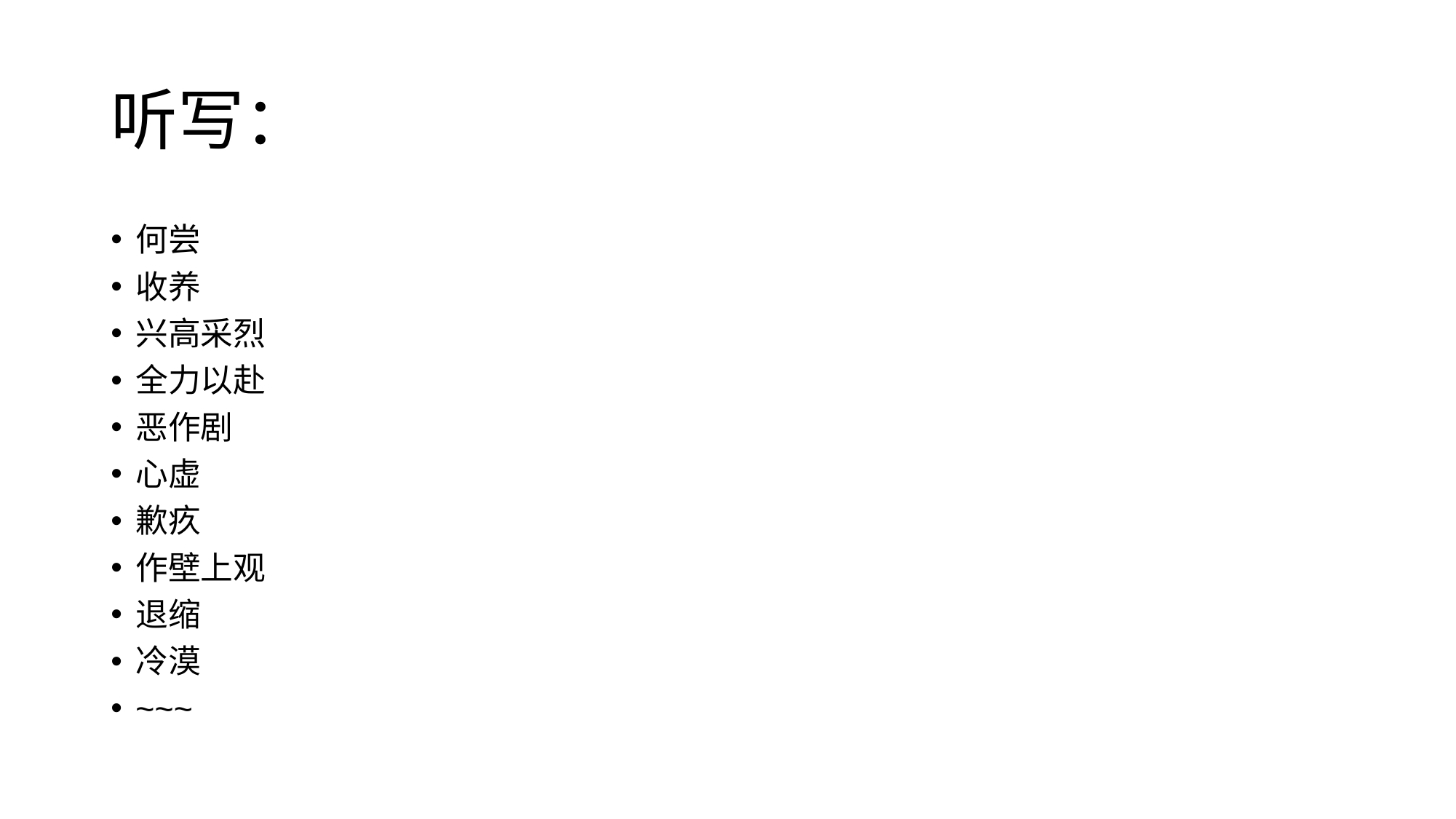

# 听写：
何尝
收养
兴高采烈
全力以赴
恶作剧
心虚
歉疚
作壁上观
退缩
冷漠
~~~